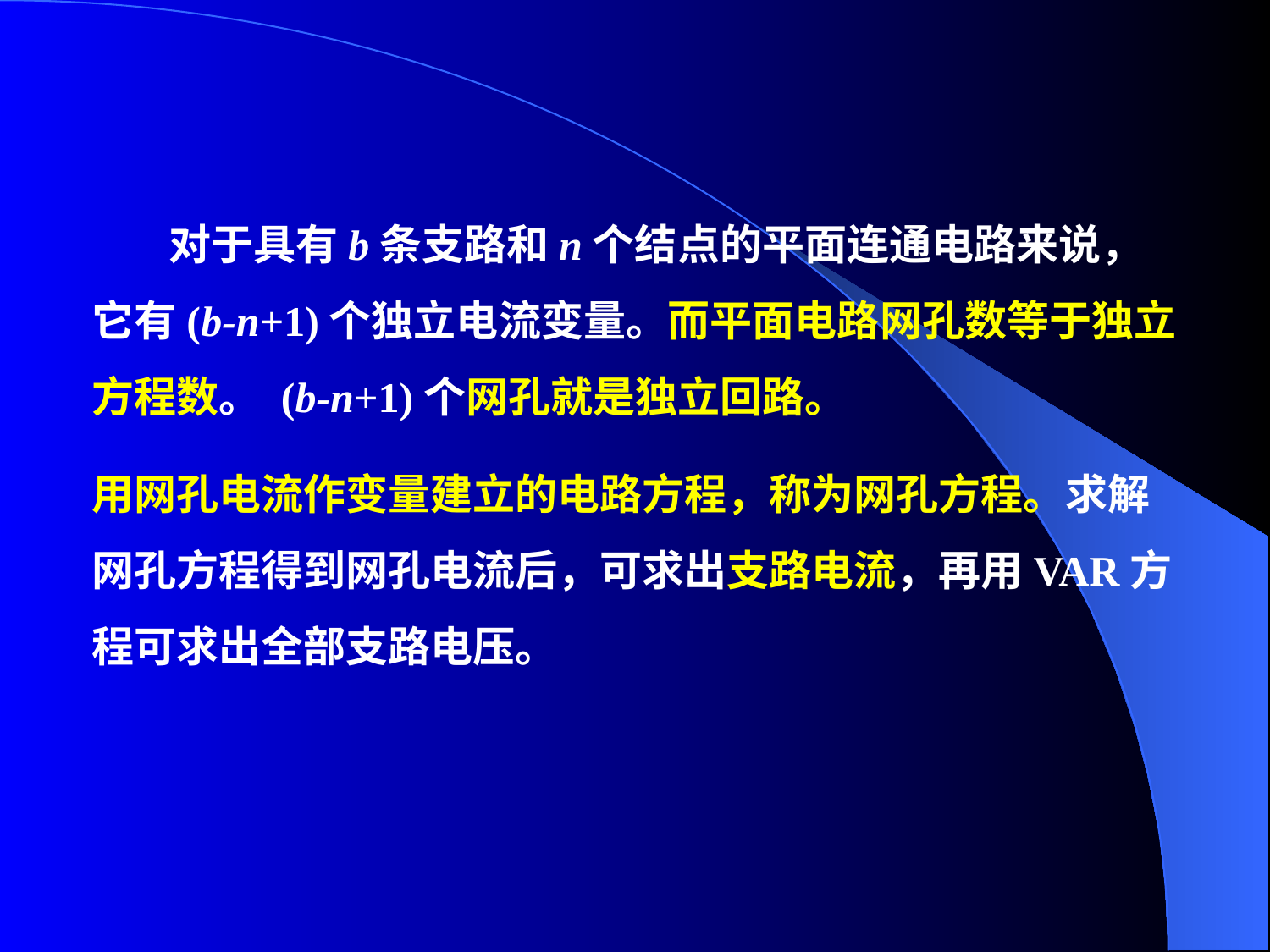

对于具有b条支路和n个结点的平面连通电路来说，它有(b-n+1)个独立电流变量。而平面电路网孔数等于独立方程数。 (b-n+1)个网孔就是独立回路。
用网孔电流作变量建立的电路方程，称为网孔方程。求解网孔方程得到网孔电流后，可求出支路电流，再用VAR方程可求出全部支路电压。